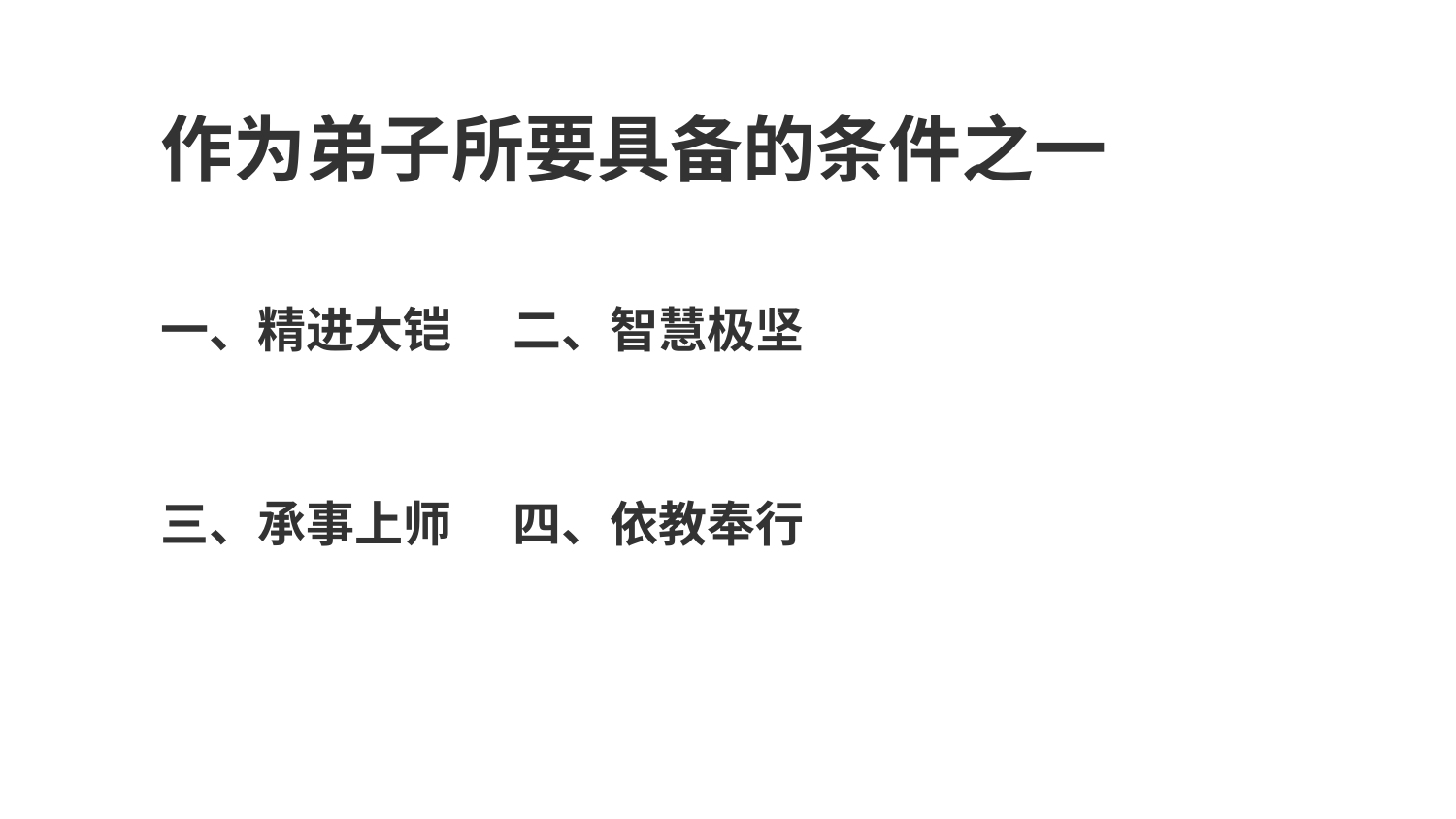

作为弟子所要具备的条件之一

一、精进大铠     二、智慧极坚

三、承事上师     四、依教奉行